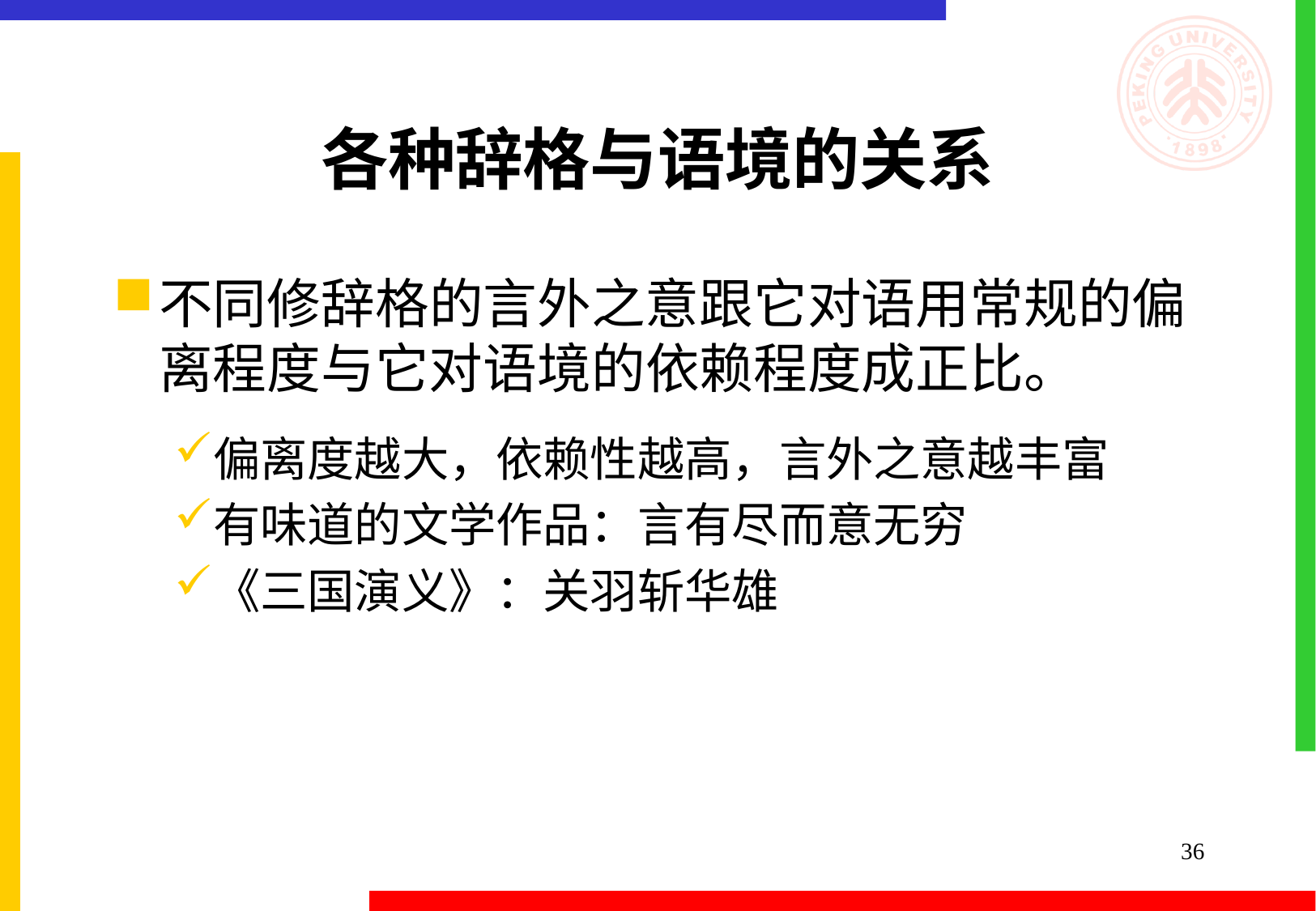

# 各种辞格与语境的关系
不同修辞格的言外之意跟它对语用常规的偏离程度与它对语境的依赖程度成正比。
偏离度越大，依赖性越高，言外之意越丰富
有味道的文学作品：言有尽而意无穷
《三国演义》：关羽斩华雄
36